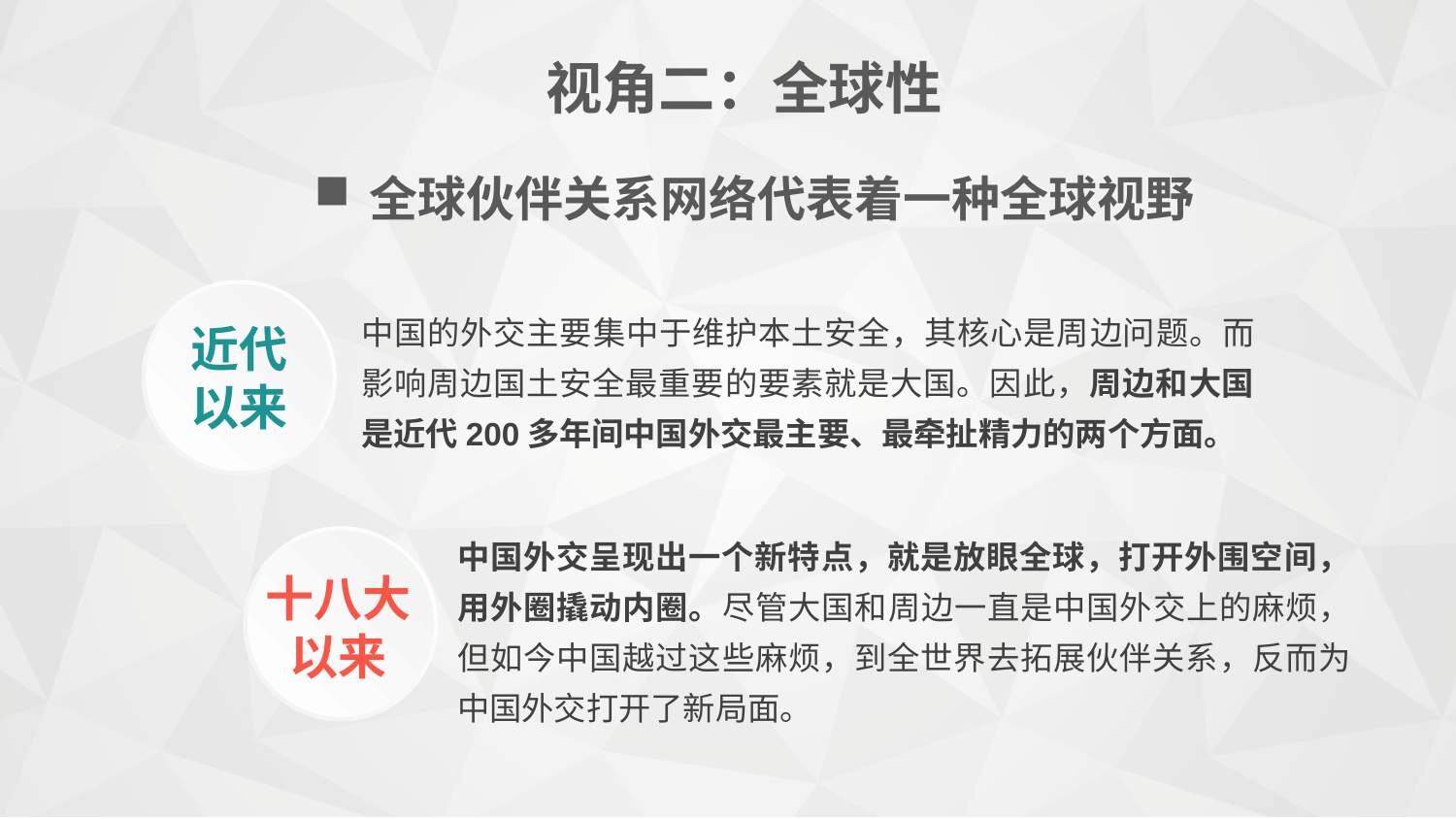

视角二：全球性
全球伙伴关系网络代表着一种全球视野

近代
以来
中国的外交主要集中于维护本土安全，其核心是周边问题。而影响周边国土安全最重要的要素就是大国。因此，周边和大国是近代200多年间中国外交最主要、最牵扯精力的两个方面。
中国外交呈现出一个新特点，就是放眼全球，打开外围空间，用外圈撬动内圈。尽管大国和周边一直是中国外交上的麻烦，但如今中国越过这些麻烦，到全世界去拓展伙伴关系，反而为中国外交打开了新局面。

十八大以来